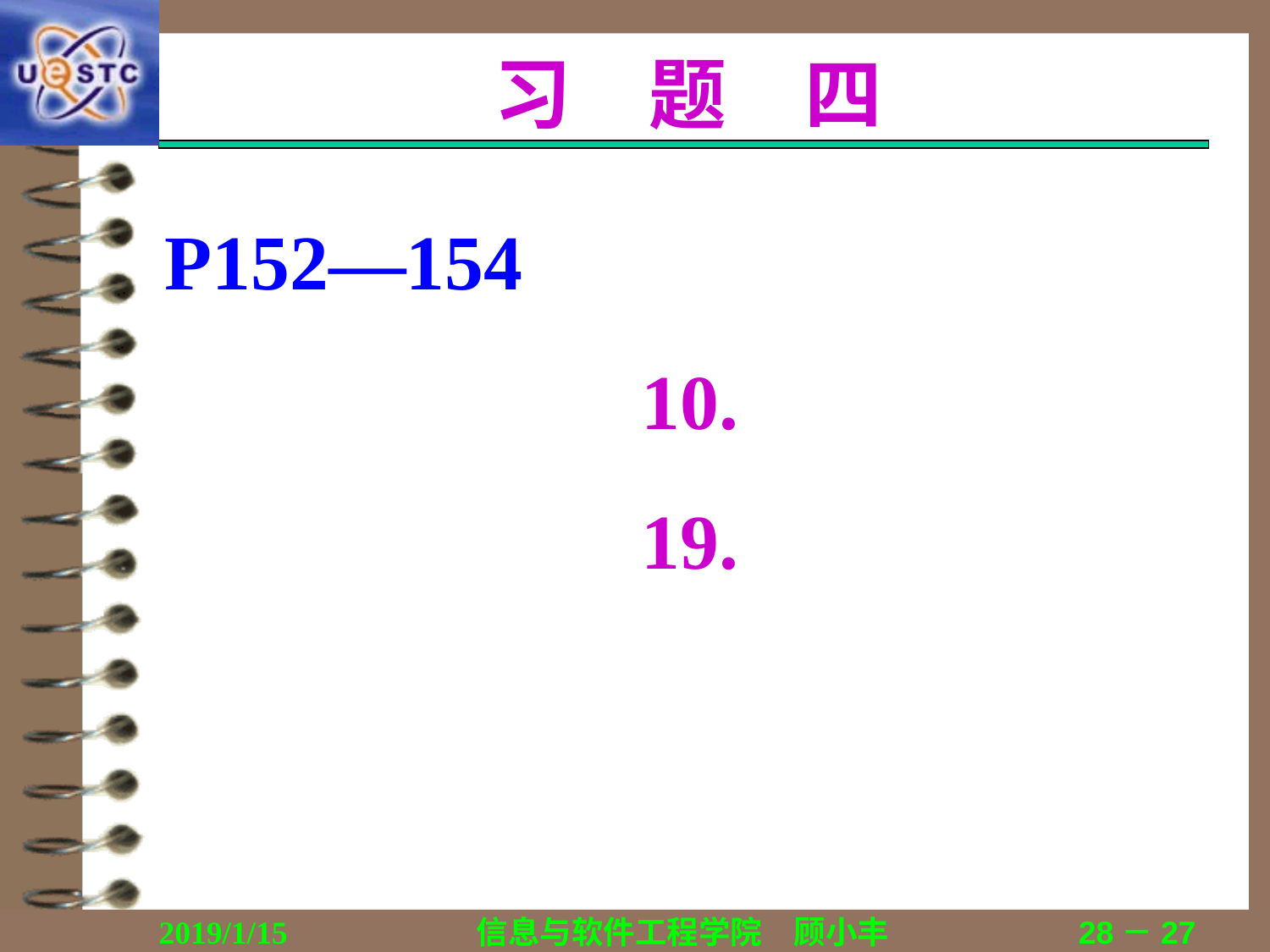

# 习　题　四
P152—154
10.
19.
2019/1/15
信息与软件工程学院　顾小丰
28－27